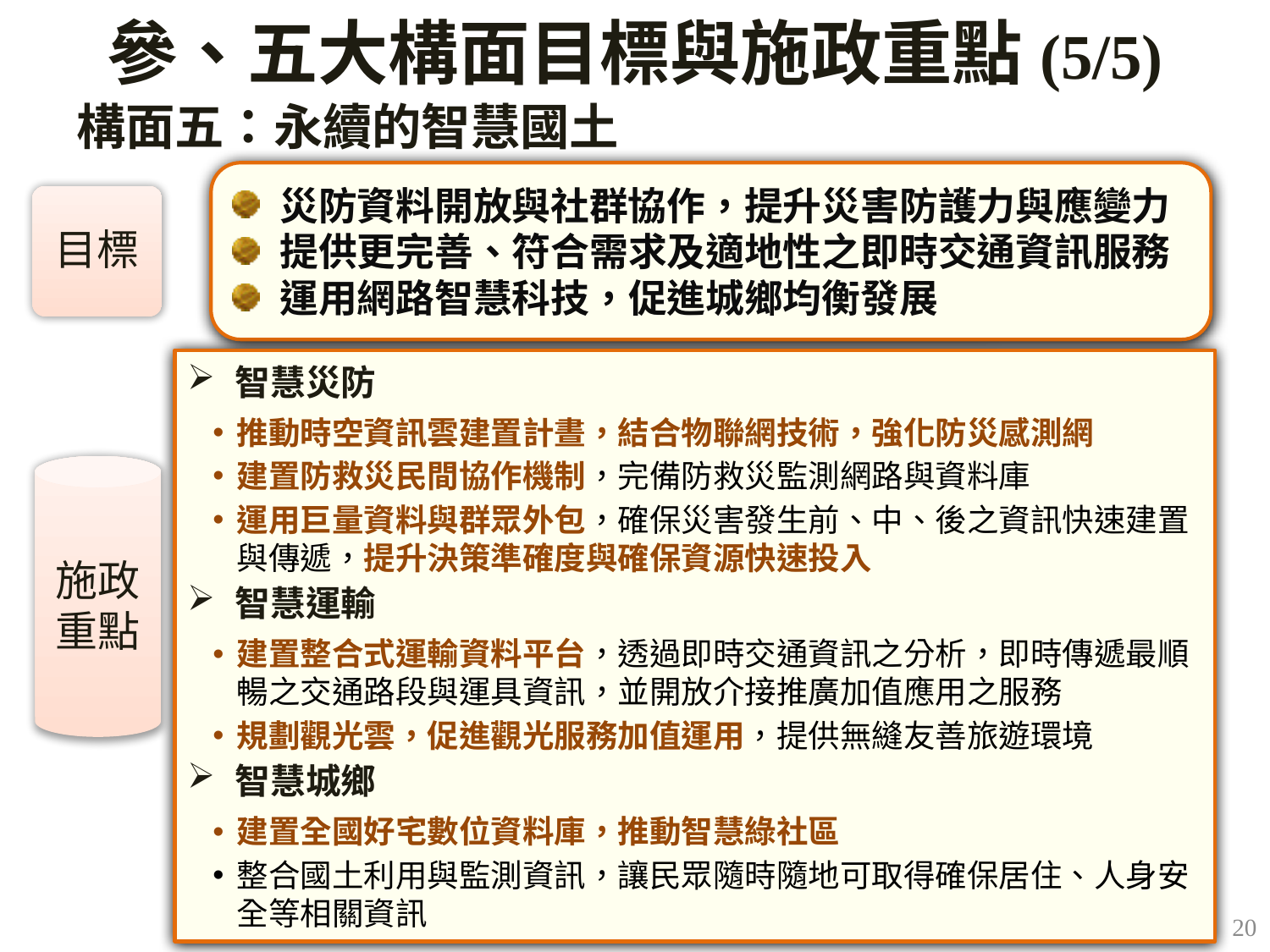

參、五大構面目標與施政重點(5/5)
構面五：永續的智慧國土
災防資料開放與社群協作，提升災害防護力與應變力
提供更完善、符合需求及適地性之即時交通資訊服務
運用網路智慧科技，促進城鄉均衡發展
目標
智慧災防
推動時空資訊雲建置計晝，結合物聯網技術，強化防災感測網
建置防救災民間協作機制，完備防救災監測網路與資料庫
運用巨量資料與群眾外包，確保災害發生前、中、後之資訊快速建置與傳遞，提升決策準確度與確保資源快速投入
智慧運輸
建置整合式運輸資料平台，透過即時交通資訊之分析，即時傳遞最順暢之交通路段與運具資訊，並開放介接推廣加值應用之服務
規劃觀光雲，促進觀光服務加值運用，提供無縫友善旅遊環境
智慧城鄉
建置全國好宅數位資料庫，推動智慧綠社區
整合國土利用與監測資訊，讓民眾隨時隨地可取得確保居住、人身安全等相關資訊
施政重點
20